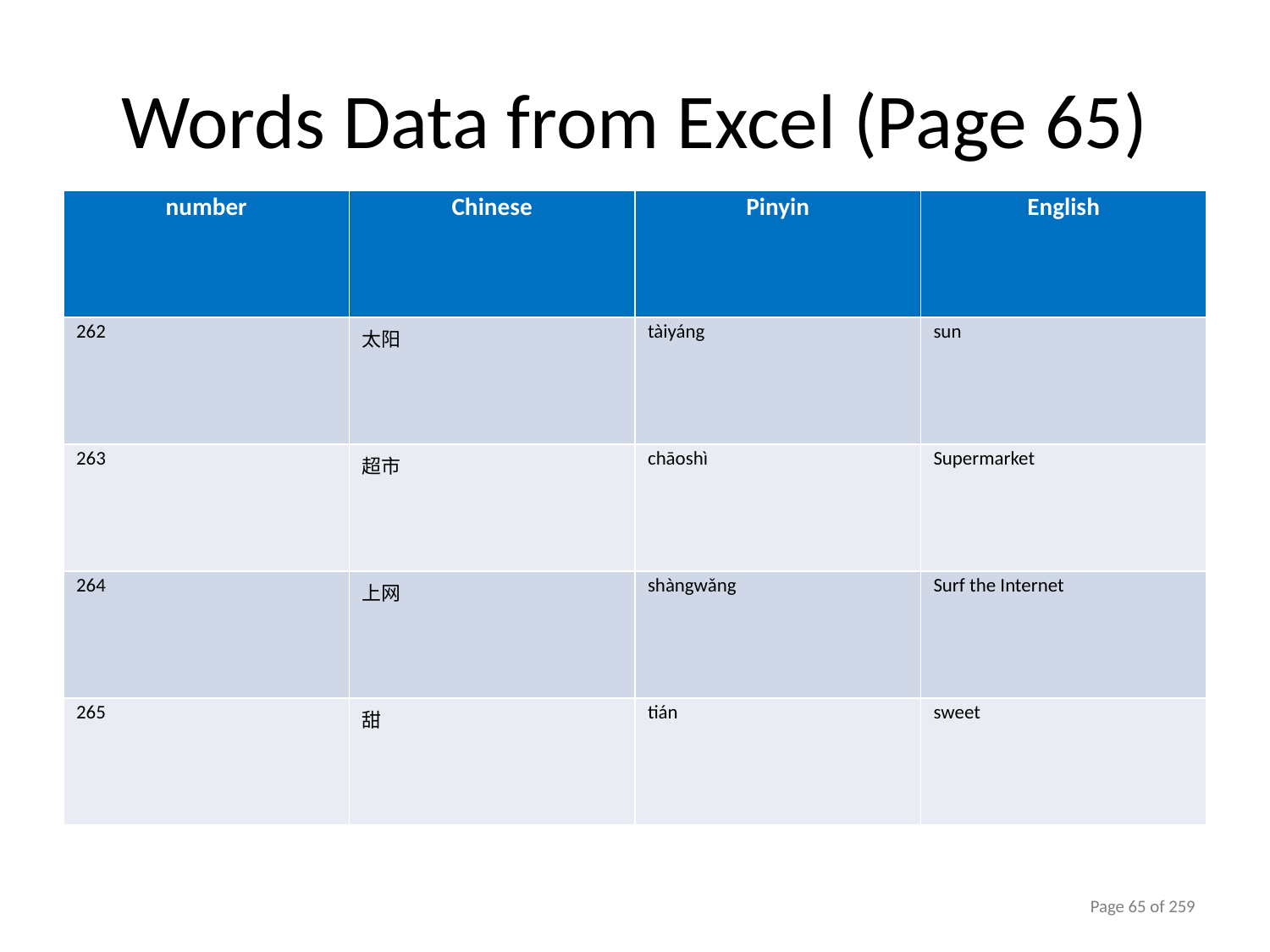

# Words Data from Excel (Page 65)
| number | Chinese | Pinyin | English |
| --- | --- | --- | --- |
| 262 | 太阳 | tàiyáng | sun |
| 263 | 超市 | chāoshì | Supermarket |
| 264 | 上网 | shàngwǎng | Surf the Internet |
| 265 | 甜 | tián | sweet |

Page 65 of 259